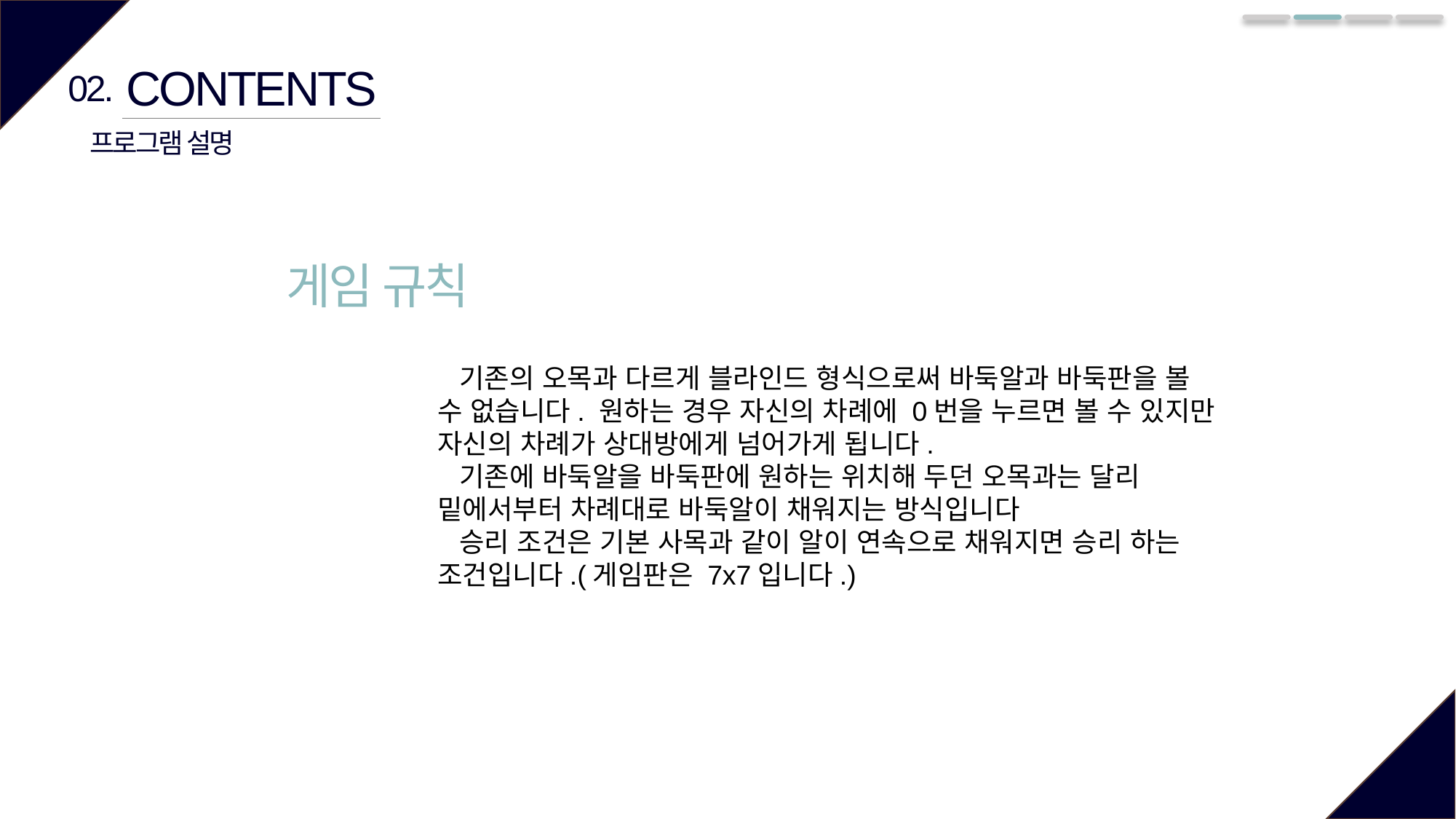

CONTENTS
02.
프로그램 설명
게임 규칙
  기존의 오목과 다르게 블라인드 형식으로써 바둑알과 바둑판을 볼 수 없습니다. 원하는 경우 자신의 차례에 0번을 누르면 볼 수 있지만 자신의 차례가 상대방에게 넘어가게 됩니다.
  기존에 바둑알을 바둑판에 원하는 위치해 두던 오목과는 달리
밑에서부터 차례대로 바둑알이 채워지는 방식입니다
  승리 조건은 기본 사목과 같이 알이 연속으로 채워지면 승리 하는 조건입니다.(게임판은 7x7입니다.)